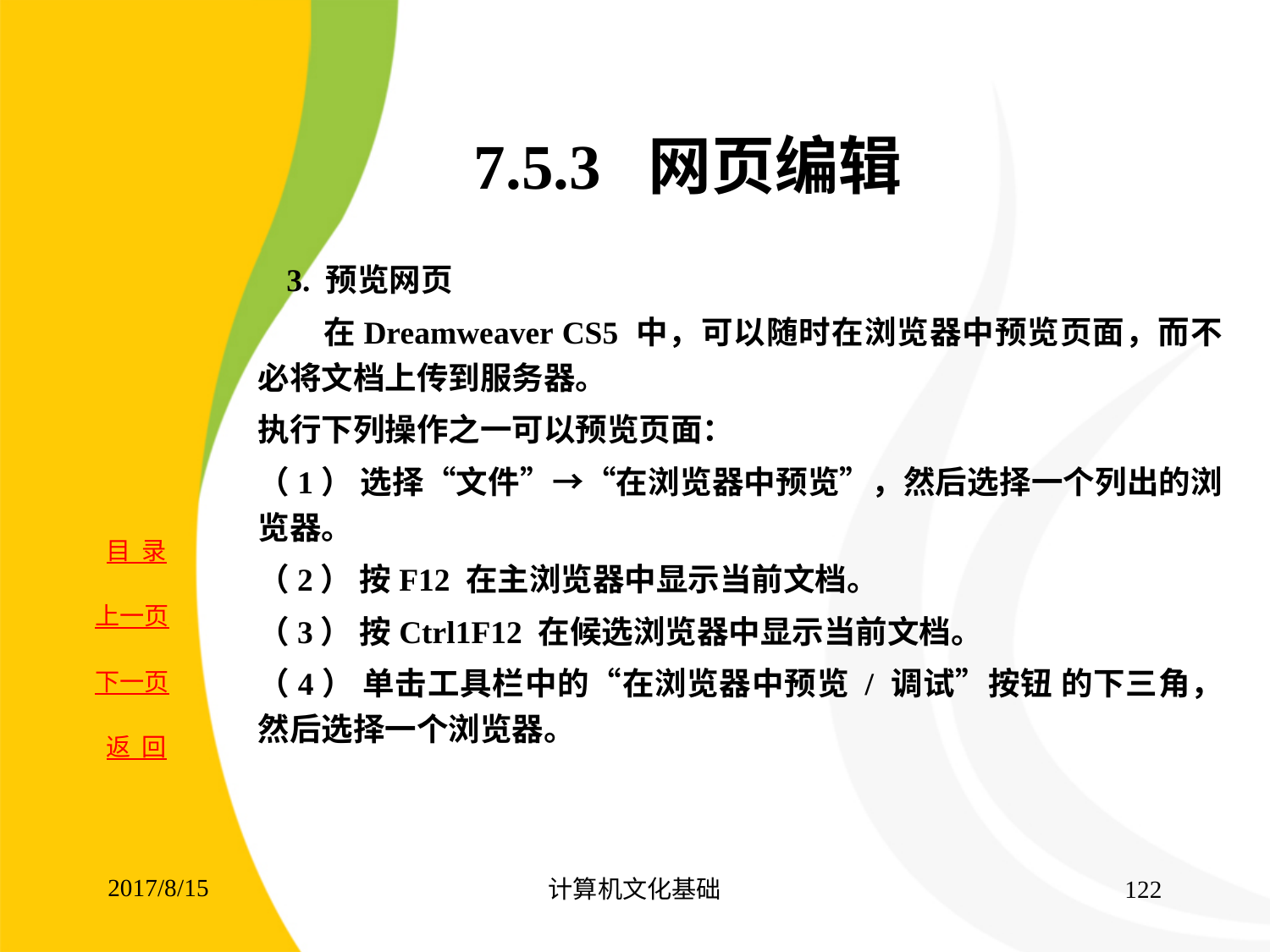

# 7.5.3  网页编辑
        3. 预览网页
       在Dreamweaver CS5 中，可以随时在浏览器中预览页面，而不必将文档上传到服务器。
执行下列操作之一可以预览页面：
（1） 选择“文件”→“在浏览器中预览”，然后选择一个列出的浏览器。
（2） 按F12 在主浏览器中显示当前文档。
（3） 按Ctrl1F12 在候选浏览器中显示当前文档。
（4） 单击工具栏中的“在浏览器中预览 / 调试”按钮 的下三角，然后选择一个浏览器。
2017/8/15
计算机文化基础
122